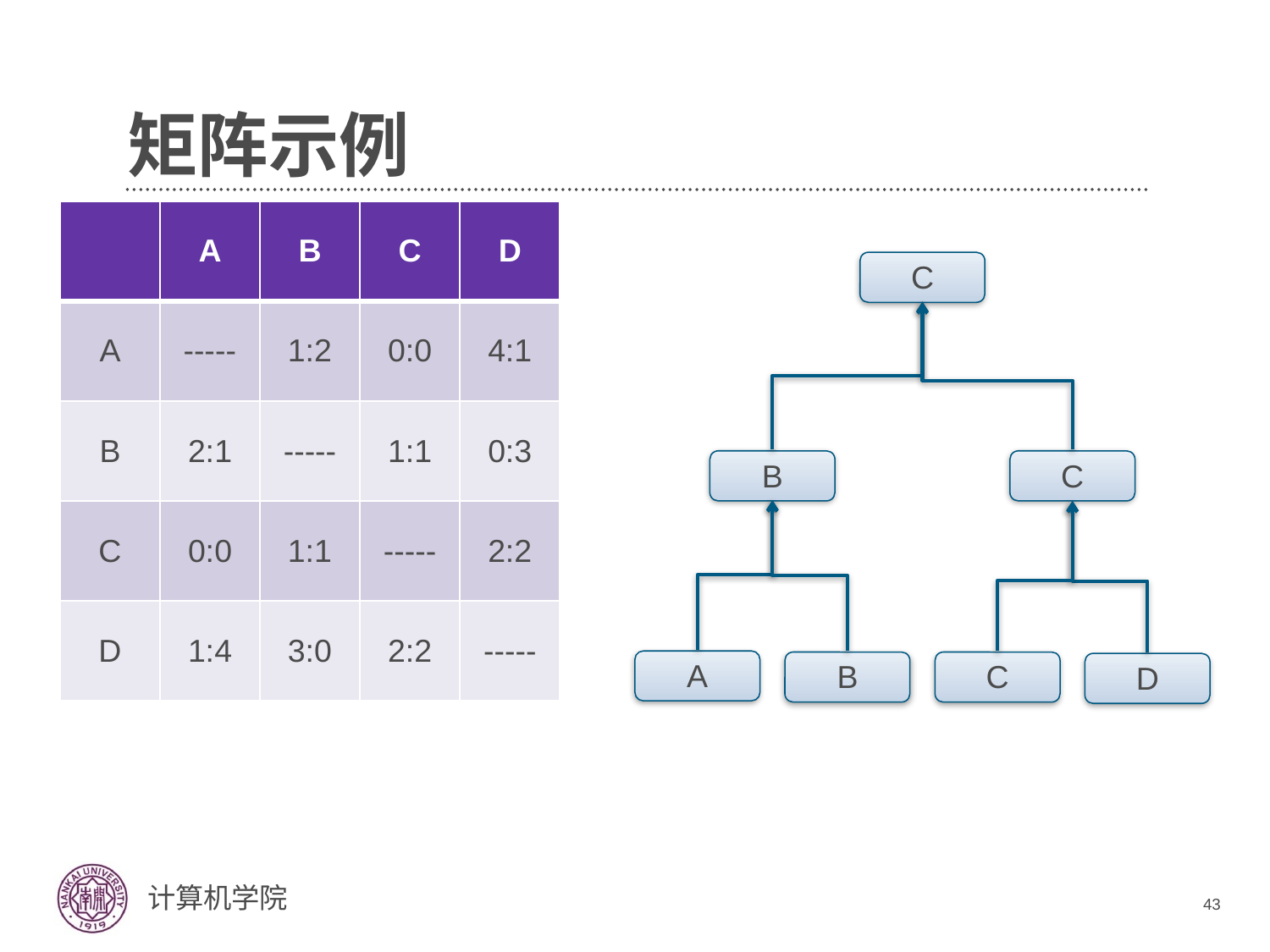

# 矩阵示例
|  | A | B | C | D |
| --- | --- | --- | --- | --- |
| A | ----- | 1:2 | 0:0 | 4:1 |
| B | 2:1 | ----- | 1:1 | 0:3 |
| C | 0:0 | 1:1 | ----- | 2:2 |
| D | 1:4 | 3:0 | 2:2 | ----- |
C

B

C

A

B

C

D

43